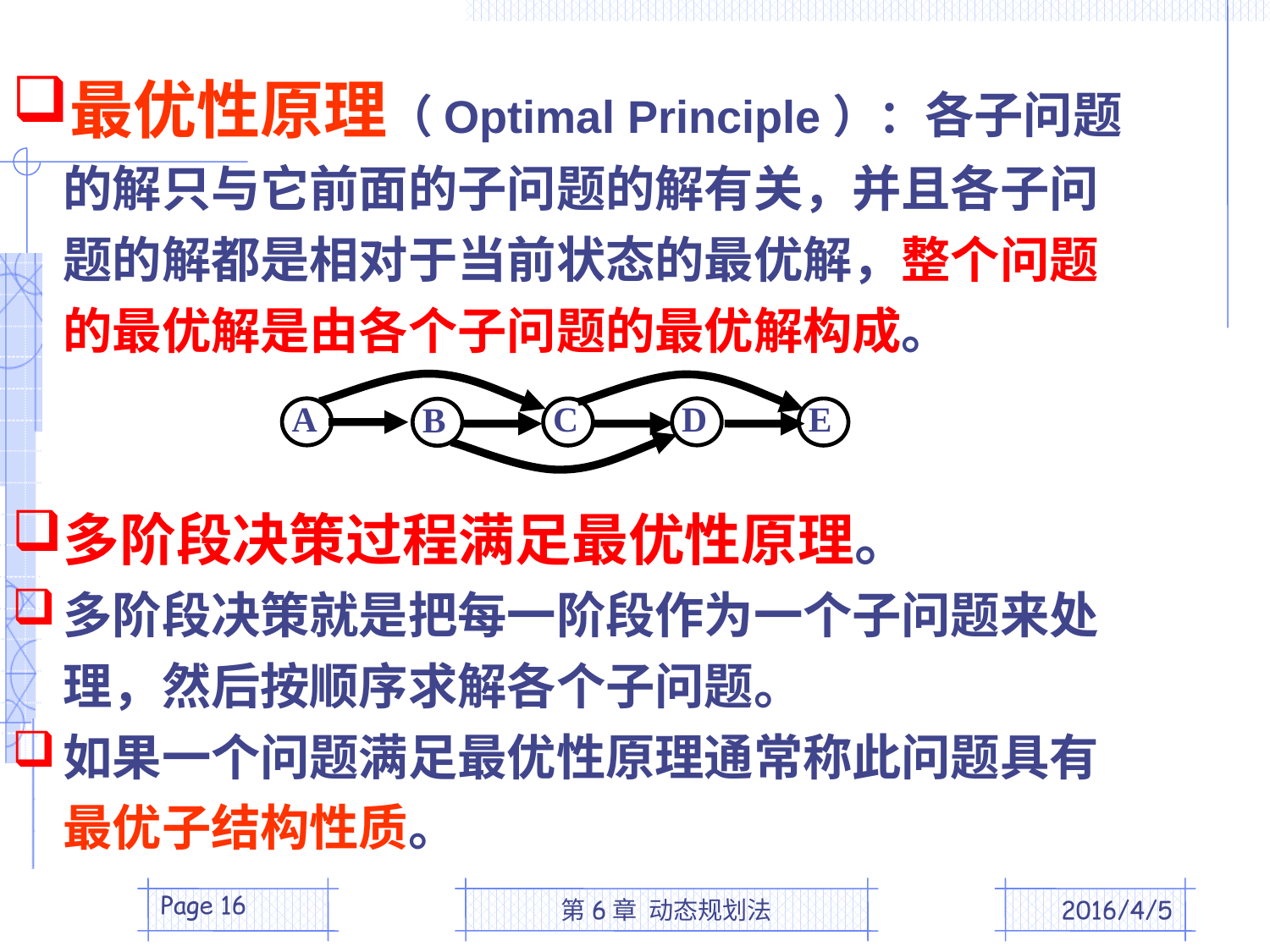

最优性原理（Optimal Principle）：各子问题的解只与它前面的子问题的解有关，并且各子问题的解都是相对于当前状态的最优解，整个问题的最优解是由各个子问题的最优解构成。

多阶段决策过程满足最优性原理。
多阶段决策就是把每一阶段作为一个子问题来处理，然后按顺序求解各个子问题。
如果一个问题满足最优性原理通常称此问题具有最优子结构性质。

A
D
C
E
B

Page 16
第6章  动态规划法
2016/4/5